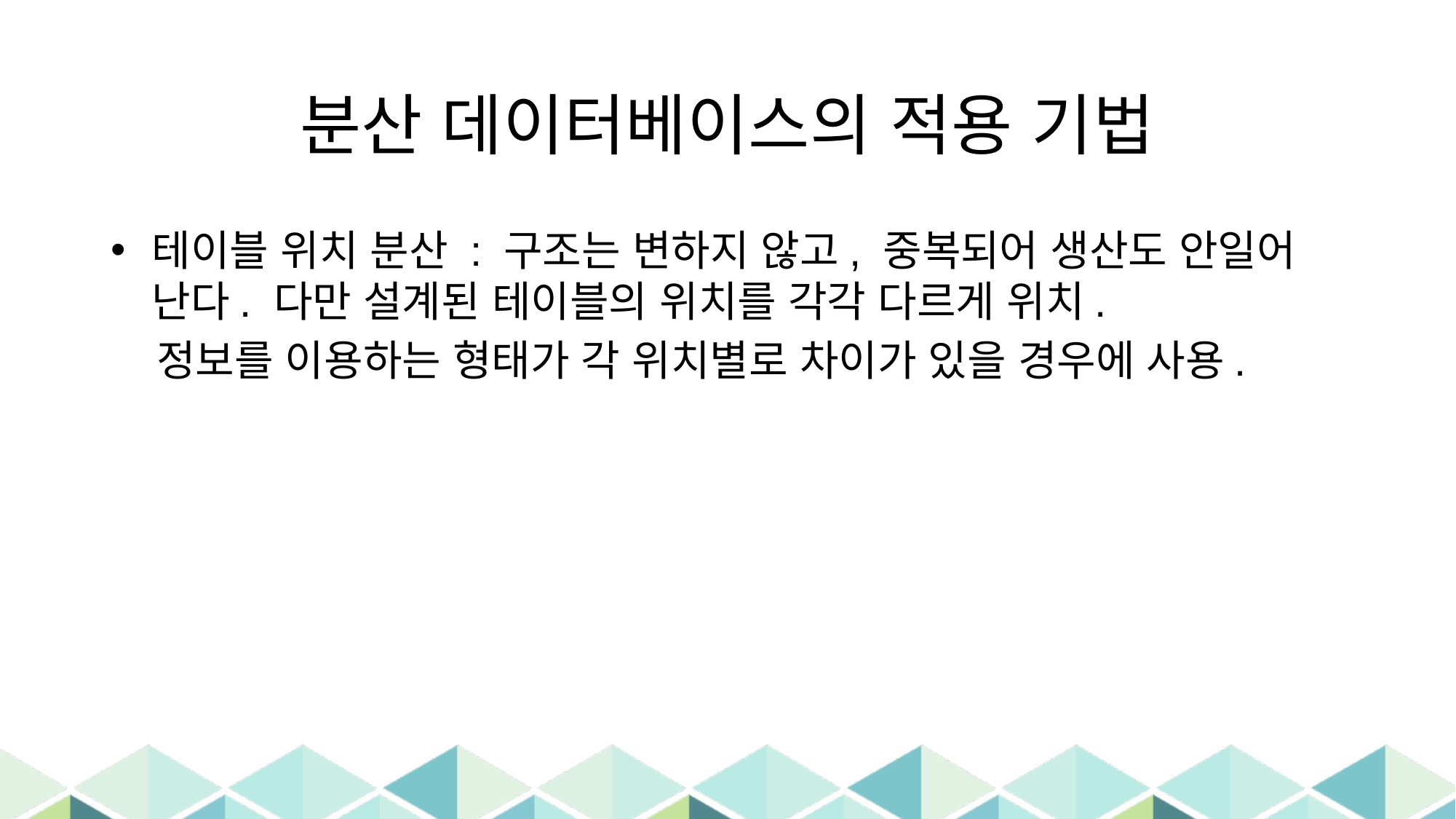

# 분산 데이터베이스의 적용 기법
테이블 위치 분산 : 구조는 변하지 않고, 중복되어 생산도 안일어 난다. 다만 설계된 테이블의 위치를 각각 다르게 위치.
   정보를 이용하는 형태가 각 위치별로 차이가 있을 경우에 사용.